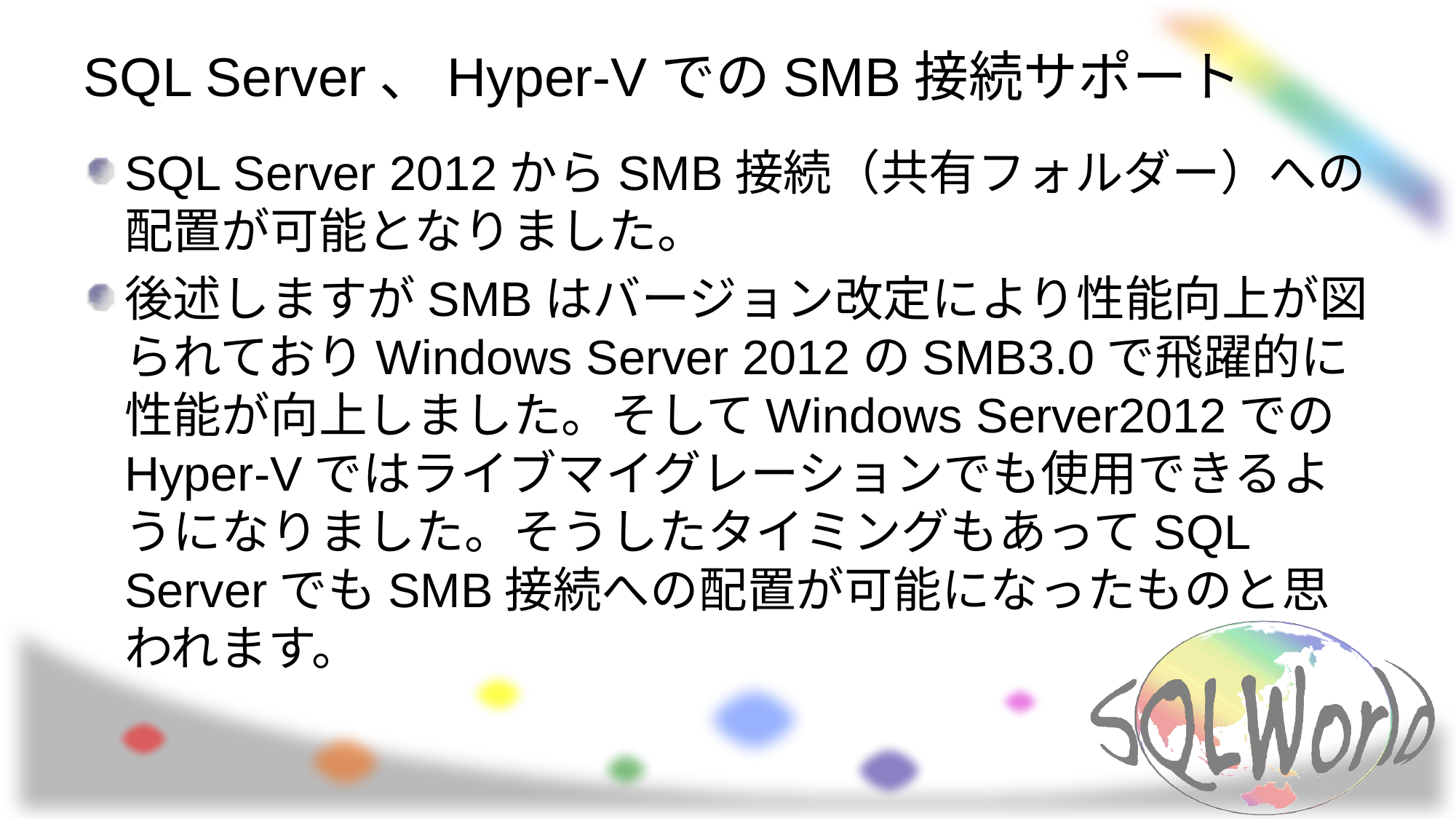

# SQL Server、Hyper-VでのSMB接続サポート
SQL Server 2012からSMB接続（共有フォルダー）への配置が可能となりました。
後述しますがSMBはバージョン改定により性能向上が図られておりWindows Server 2012のSMB3.0で飛躍的に性能が向上しました。そしてWindows Server2012でのHyper-Vではライブマイグレーションでも使用できるようになりました。そうしたタイミングもあってSQL ServerでもSMB接続への配置が可能になったものと思われます。